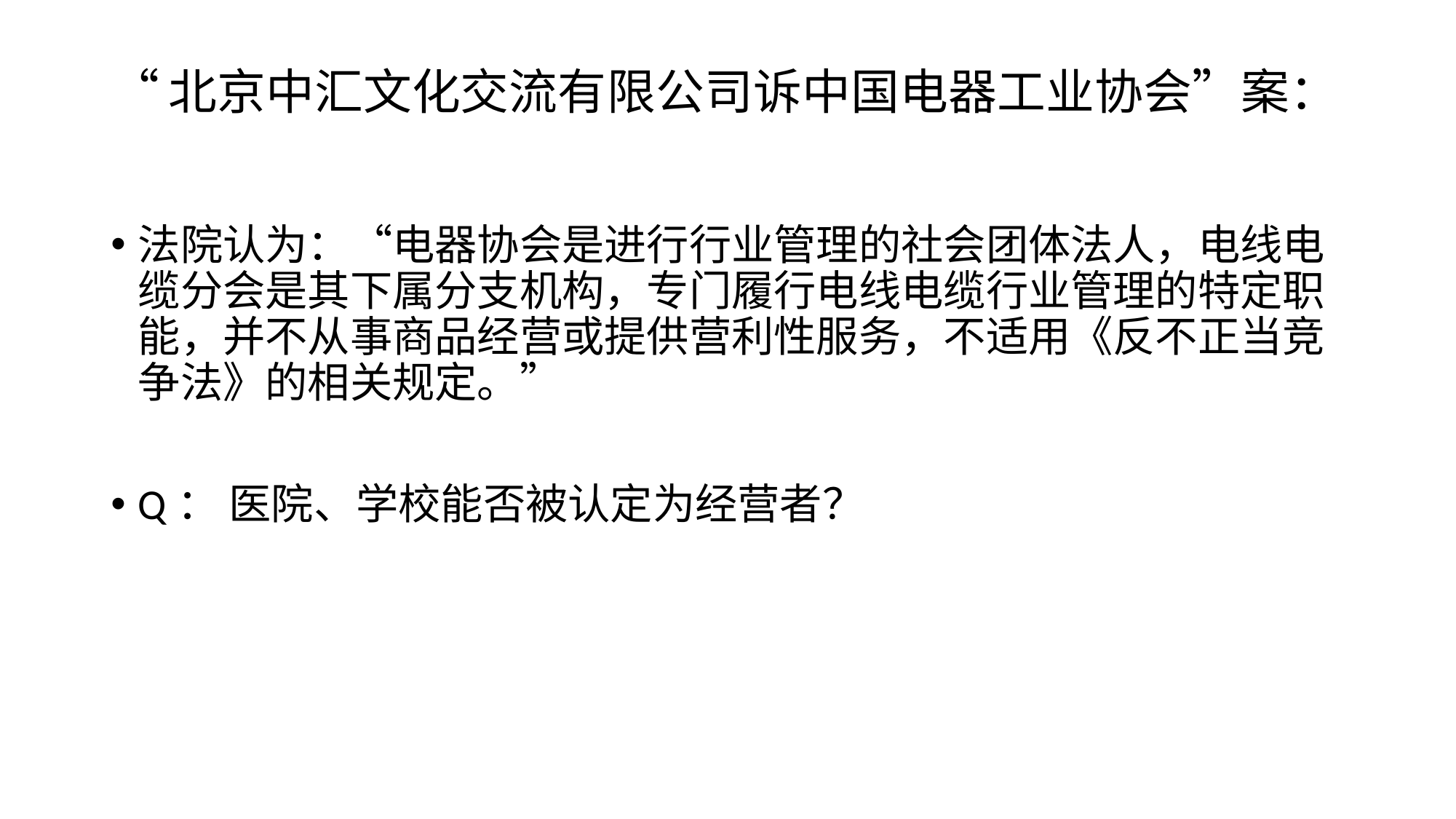

# “北京中汇文化交流有限公司诉中国电器工业协会”案：
法院认为：“电器协会是进行行业管理的社会团体法人，电线电缆分会是其下属分支机构，专门履行电线电缆行业管理的特定职能，并不从事商品经营或提供营利性服务，不适用《反不正当竞争法》的相关规定。”

Q： 医院、学校能否被认定为经营者？